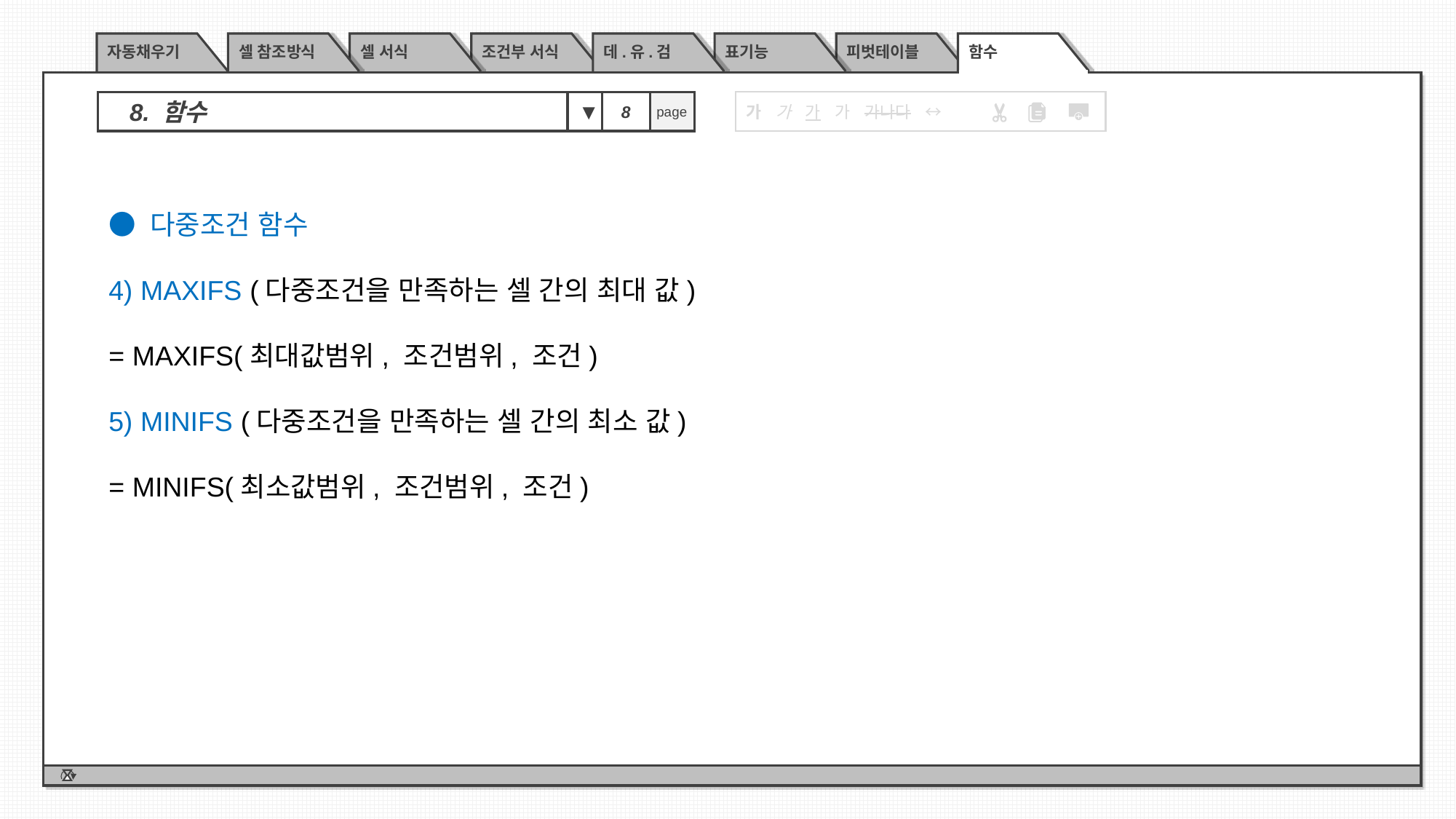

자동채우기
셀 참조방식
셀 서식
조건부 서식
데.유.검

표기능
피벗테이블
함수

8. 함수
▼
page
가   가   가   가   가나다   ↔

8
● 다중조건 함수

4) MAXIFS (다중조건을 만족하는 셀 간의 최대 값)

= MAXIFS(최대값범위, 조건범위, 조건)

5) MINIFS (다중조건을 만족하는 셀 간의 최소 값)

= MINIFS(최소값범위, 조건범위, 조건)